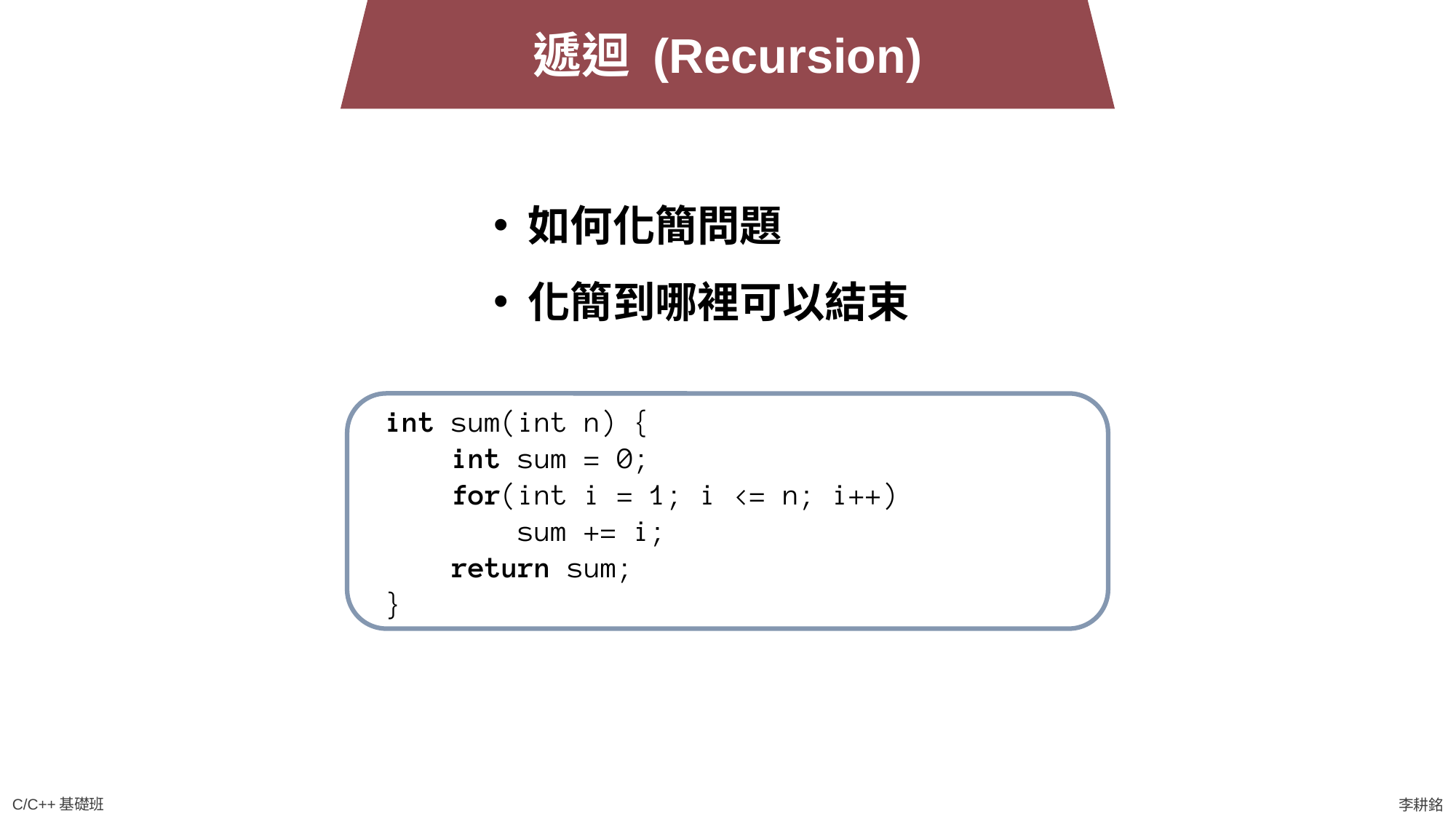

遞迴 (Recursion)
如何化簡問題
化簡到哪裡可以結束
 int sum(int n) {
     int sum = 0;
     for(int i = 1; i <= n; i++)
         sum += i;
     return sum;
 }
C/C++基礎班
李耕銘